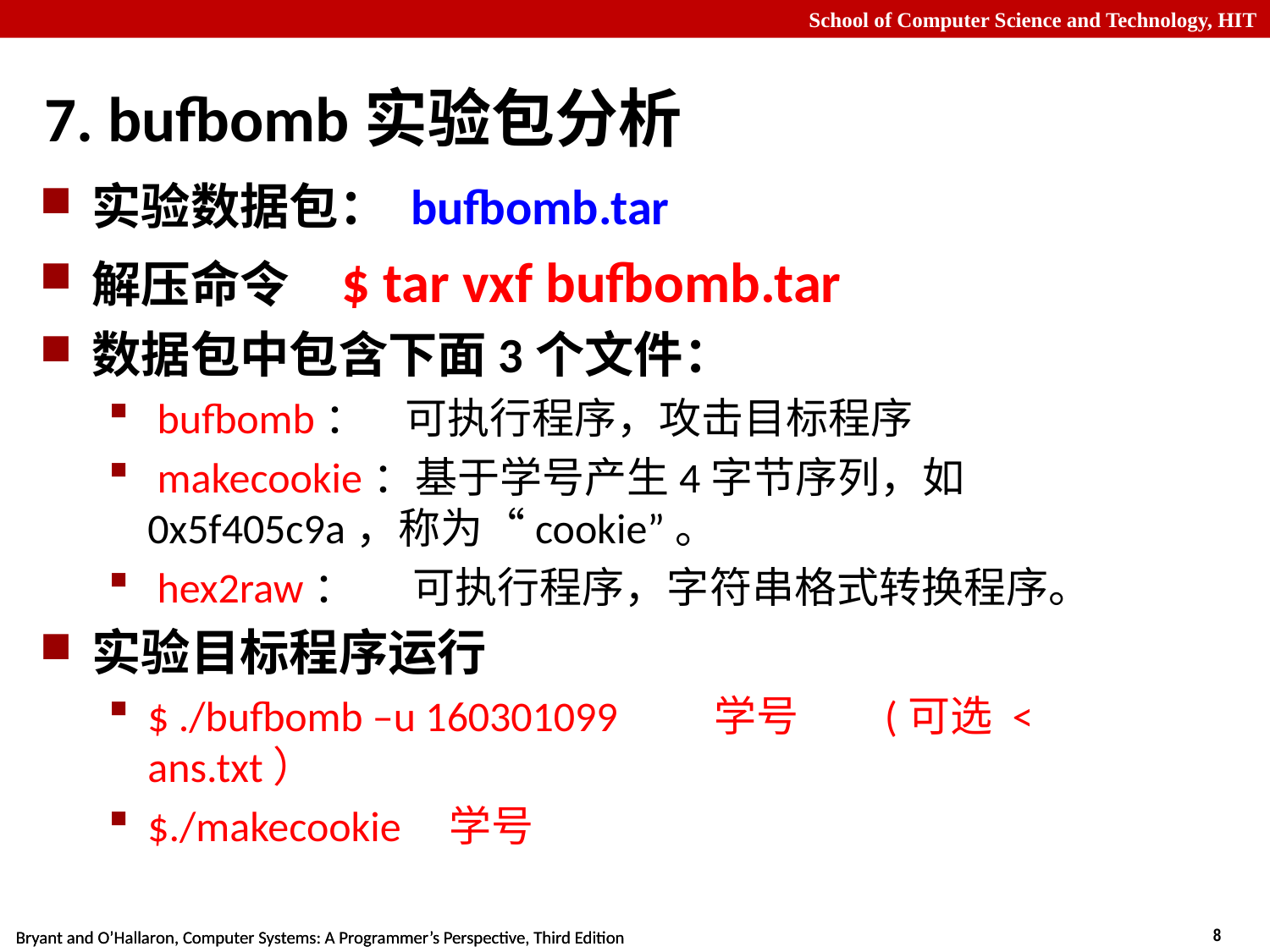

# 7. bufbomb实验包分析
实验数据包： bufbomb.tar
解压命令   $ tar vxf bufbomb.tar
数据包中包含下面3个文件：
 bufbomb：    可执行程序，攻击目标程序
 makecookie：基于学号产生4字节序列，如0x5f405c9a，称为“cookie”。
 hex2raw：      可执行程序，字符串格式转换程序。
实验目标程序运行
$ ./bufbomb –u 160301099         学号        (可选 < ans.txt）
$./makecookie    学号